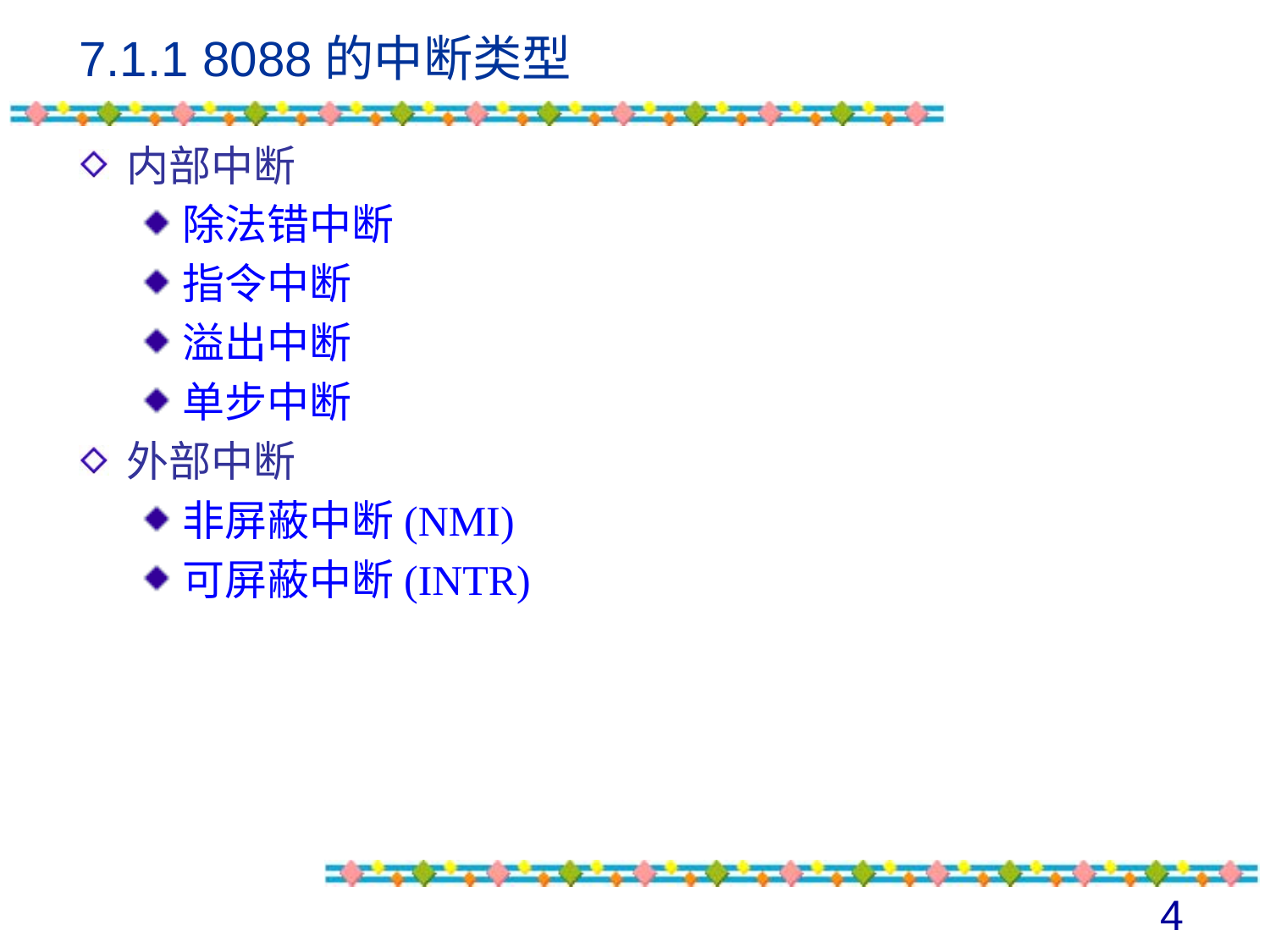

# 7.1.1 8088的中断类型
内部中断
除法错中断
指令中断
溢出中断
单步中断
外部中断
非屏蔽中断(NMI)
可屏蔽中断(INTR)